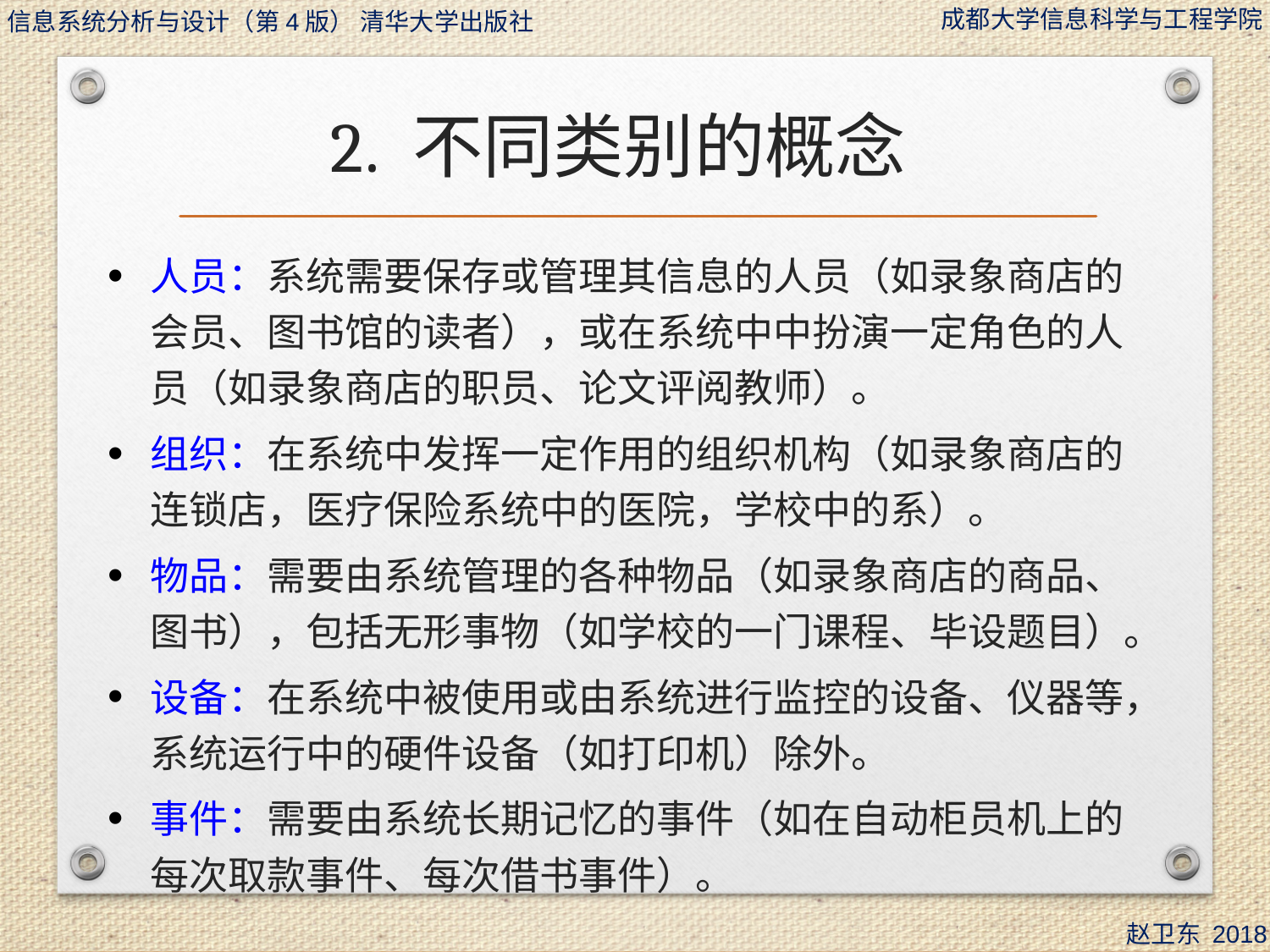

# 2. 不同类别的概念
人员：系统需要保存或管理其信息的人员（如录象商店的会员、图书馆的读者），或在系统中中扮演一定角色的人员（如录象商店的职员、论文评阅教师）。
组织：在系统中发挥一定作用的组织机构（如录象商店的连锁店，医疗保险系统中的医院，学校中的系）。
物品：需要由系统管理的各种物品（如录象商店的商品、图书），包括无形事物（如学校的一门课程、毕设题目）。
设备：在系统中被使用或由系统进行监控的设备、仪器等，系统运行中的硬件设备（如打印机）除外。
事件：需要由系统长期记忆的事件（如在自动柜员机上的每次取款事件、每次借书事件）。